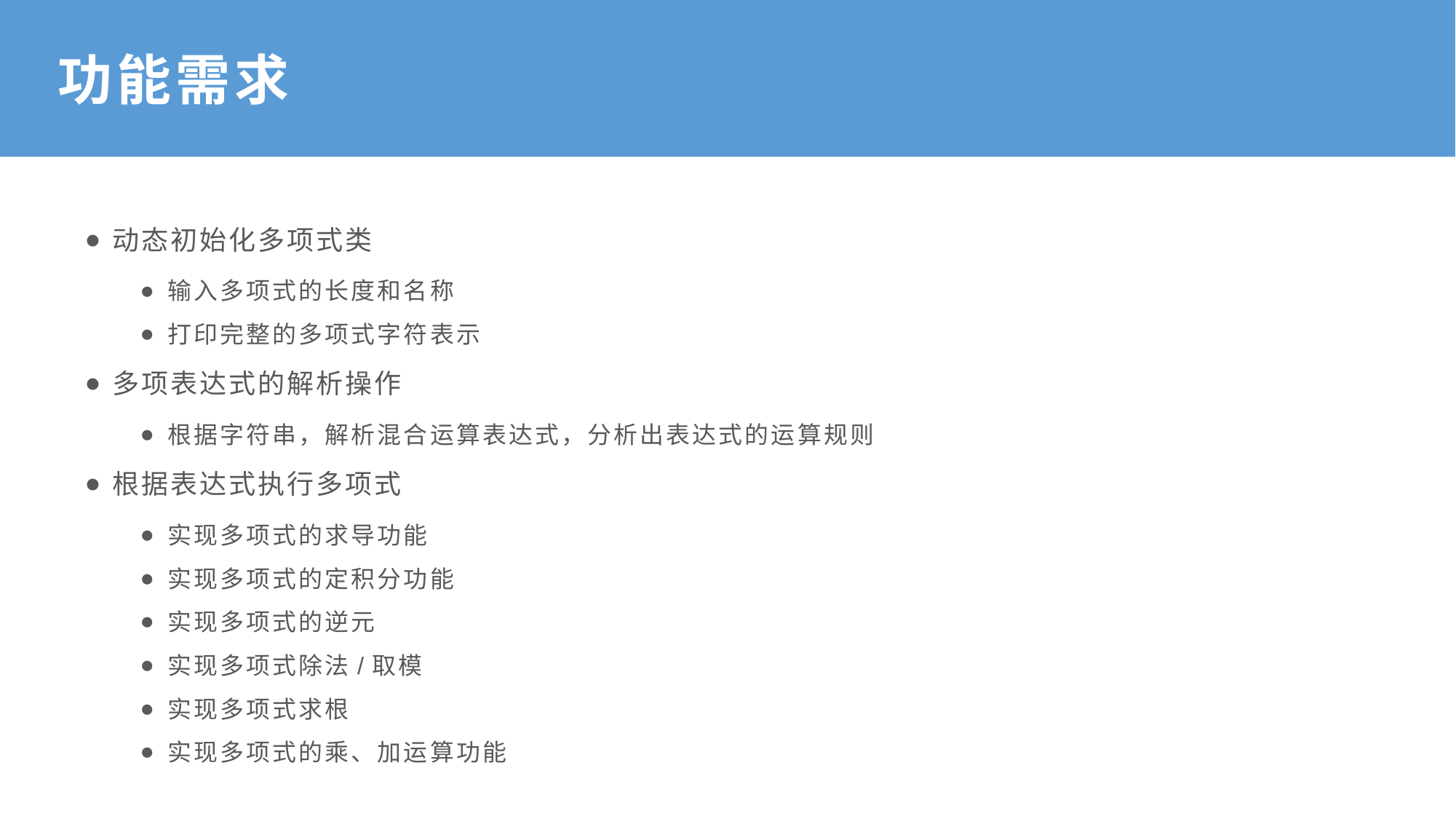

# 功能需求
动态初始化多项式类
输入多项式的长度和名称
打印完整的多项式字符表示
多项表达式的解析操作
根据字符串，解析混合运算表达式，分析出表达式的运算规则
根据表达式执行多项式
实现多项式的求导功能
实现多项式的定积分功能
实现多项式的逆元
实现多项式除法/取模
实现多项式求根
实现多项式的乘、加运算功能